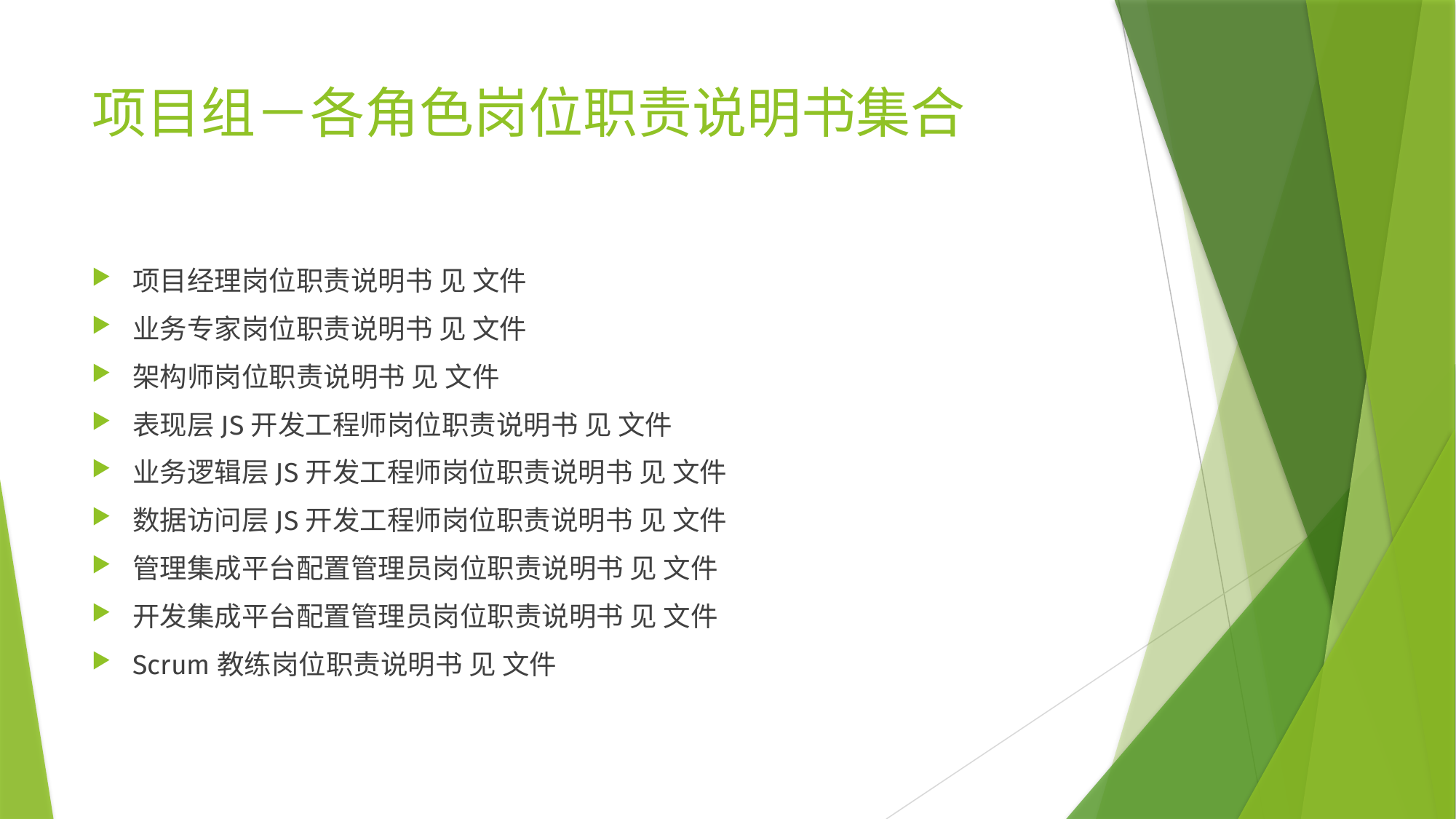

# 项目组－各角色岗位职责说明书集合
项目经理岗位职责说明书 见 文件
业务专家岗位职责说明书 见 文件
架构师岗位职责说明书 见 文件
表现层JS开发工程师岗位职责说明书 见 文件
业务逻辑层JS开发工程师岗位职责说明书 见 文件
数据访问层JS开发工程师岗位职责说明书 见 文件
管理集成平台配置管理员岗位职责说明书 见 文件
开发集成平台配置管理员岗位职责说明书 见 文件
Scrum教练岗位职责说明书 见 文件